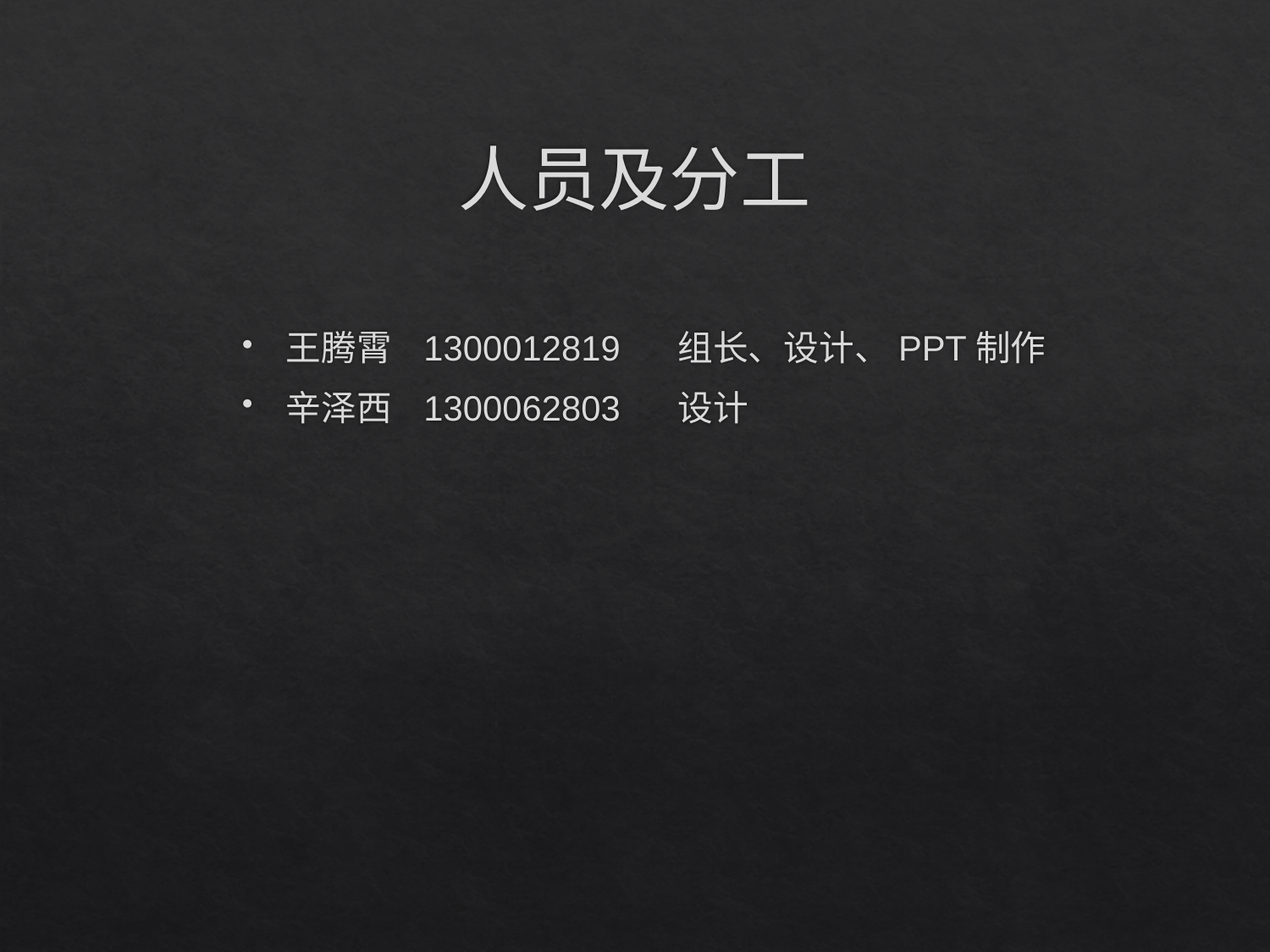

人员及分工
王腾霄   1300012819     组长、设计、PPT制作
辛泽西   1300062803     设计